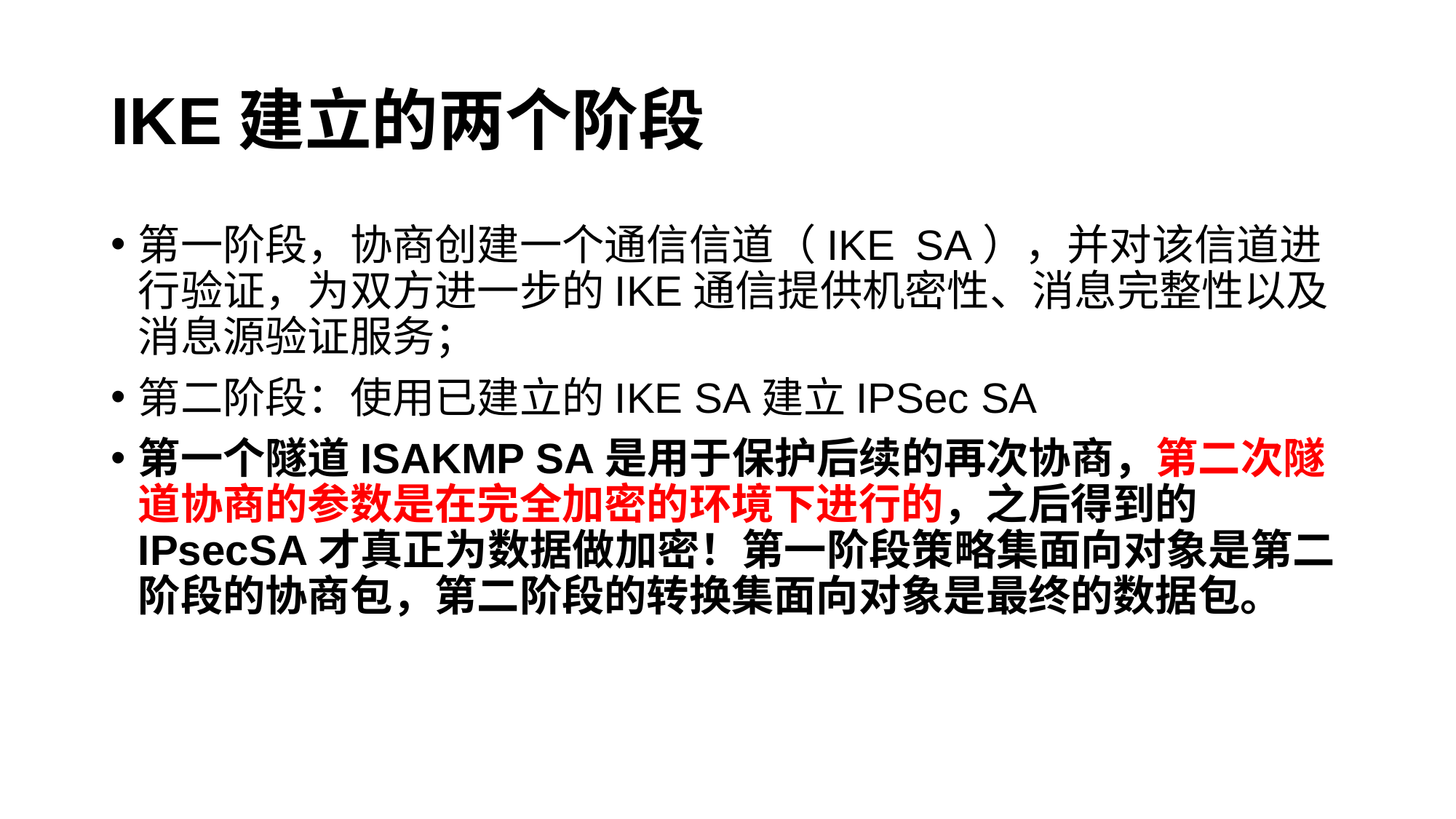

# IKE建立的两个阶段
第一阶段，协商创建一个通信信道（IKE SA），并对该信道进行验证，为双方进一步的IKE通信提供机密性、消息完整性以及消息源验证服务；
第二阶段：使用已建立的IKE SA建立IPSec SA
第一个隧道ISAKMP SA是用于保护后续的再次协商，第二次隧道协商的参数是在完全加密的环境下进行的，之后得到的IPsecSA才真正为数据做加密！第一阶段策略集面向对象是第二阶段的协商包，第二阶段的转换集面向对象是最终的数据包。